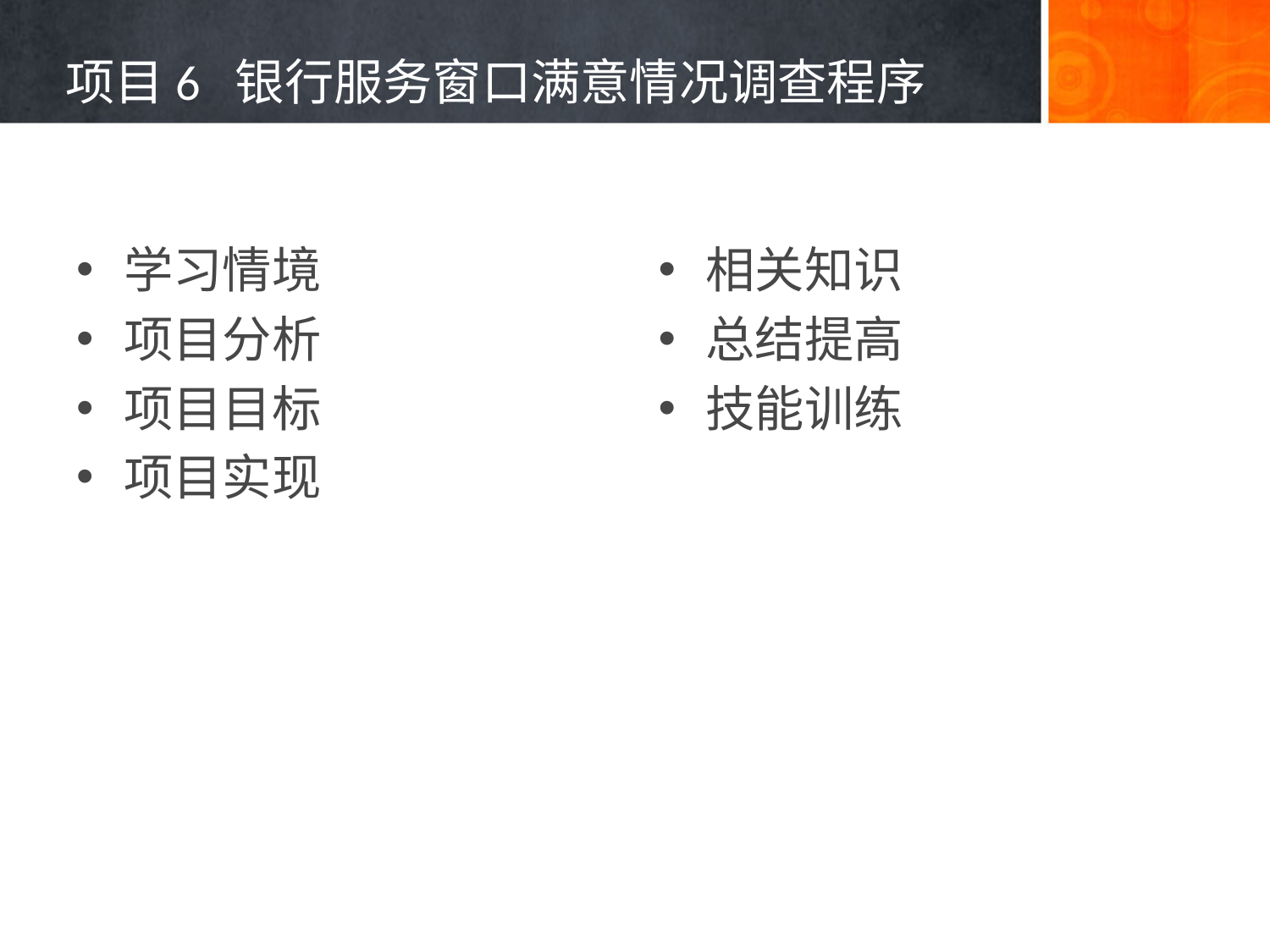

# 项目6  银行服务窗口满意情况调查程序
相关知识
总结提高
技能训练

学习情境
项目分析
项目目标
项目实现